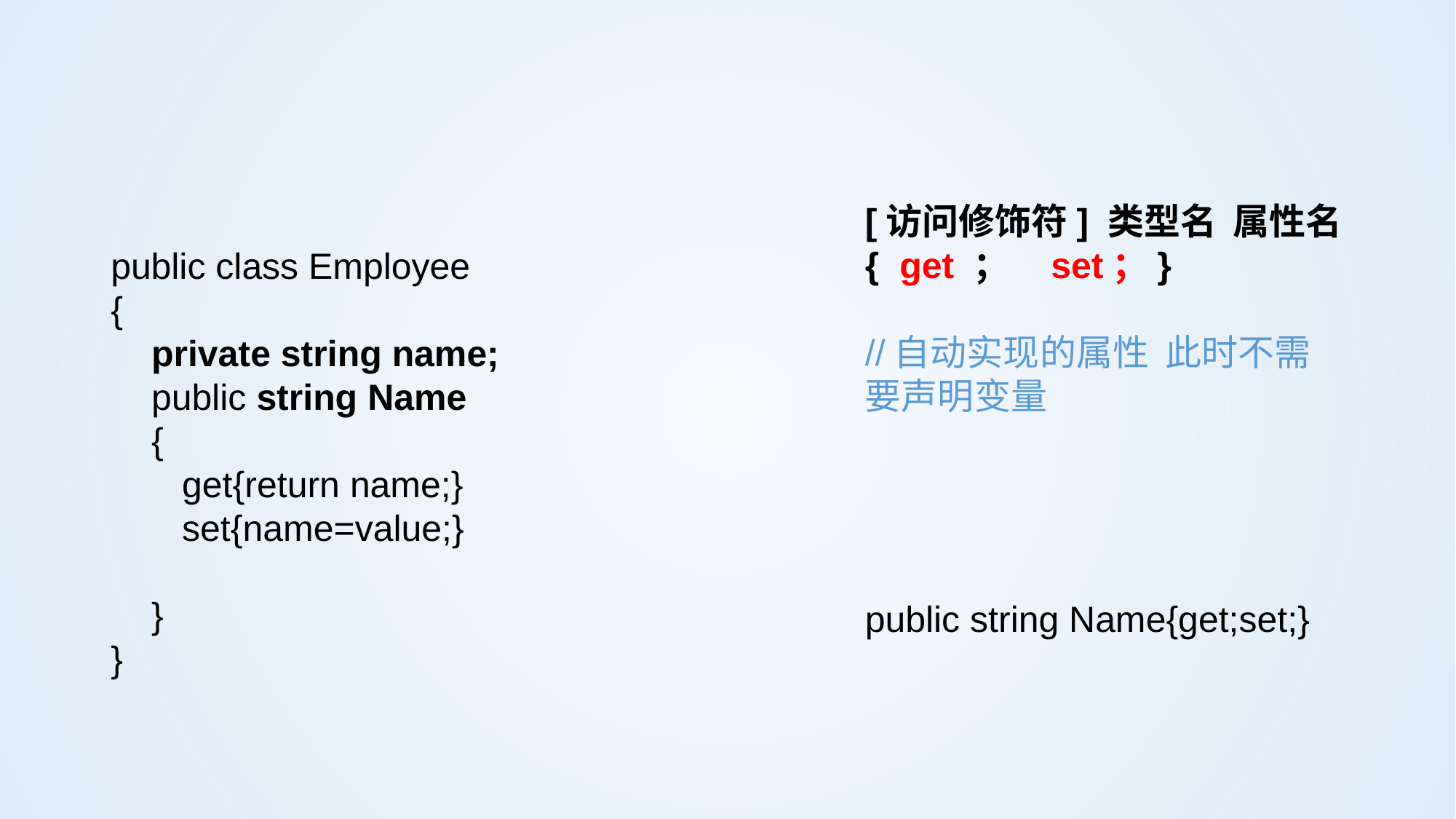

#
[访问修饰符] 类型名  属性名
{  get ；    set；}

//自动实现的属性  此时不需要声明变量
public class Employee
{
    private string name;
    public string Name
    {
       get{return name;}
       set{name=value;}
    }
}
public string Name{get;set;}